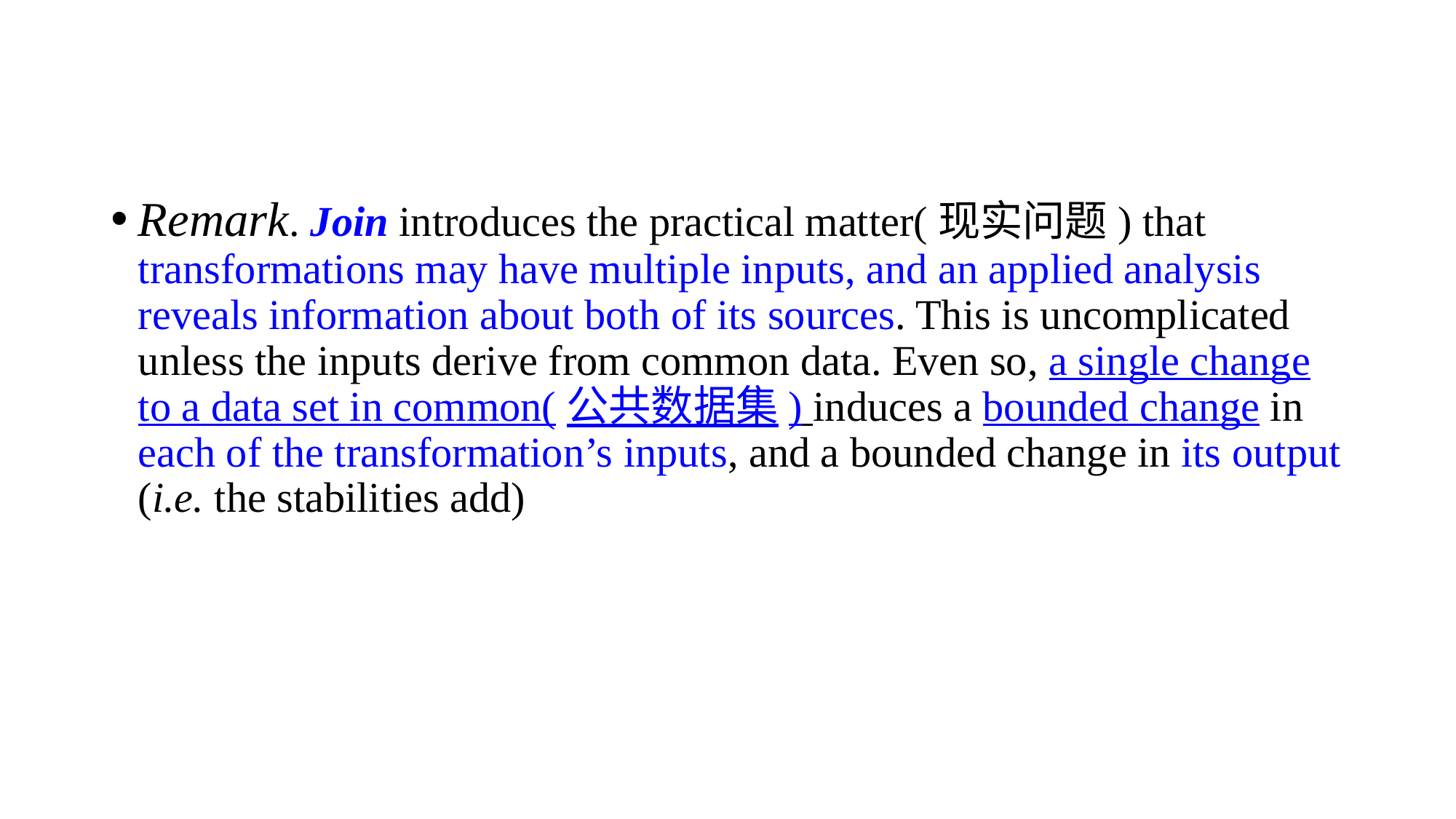

Remark. Join introduces the practical matter(现实问题) that transformations may have multiple inputs, and an applied analysis reveals information about both of its sources. This is uncomplicated unless the inputs derive from common data. Even so, a single change to a data set in common(公共数据集) induces a bounded change in each of the transformation’s inputs, and a bounded change in its output (i.e. the stabilities add)